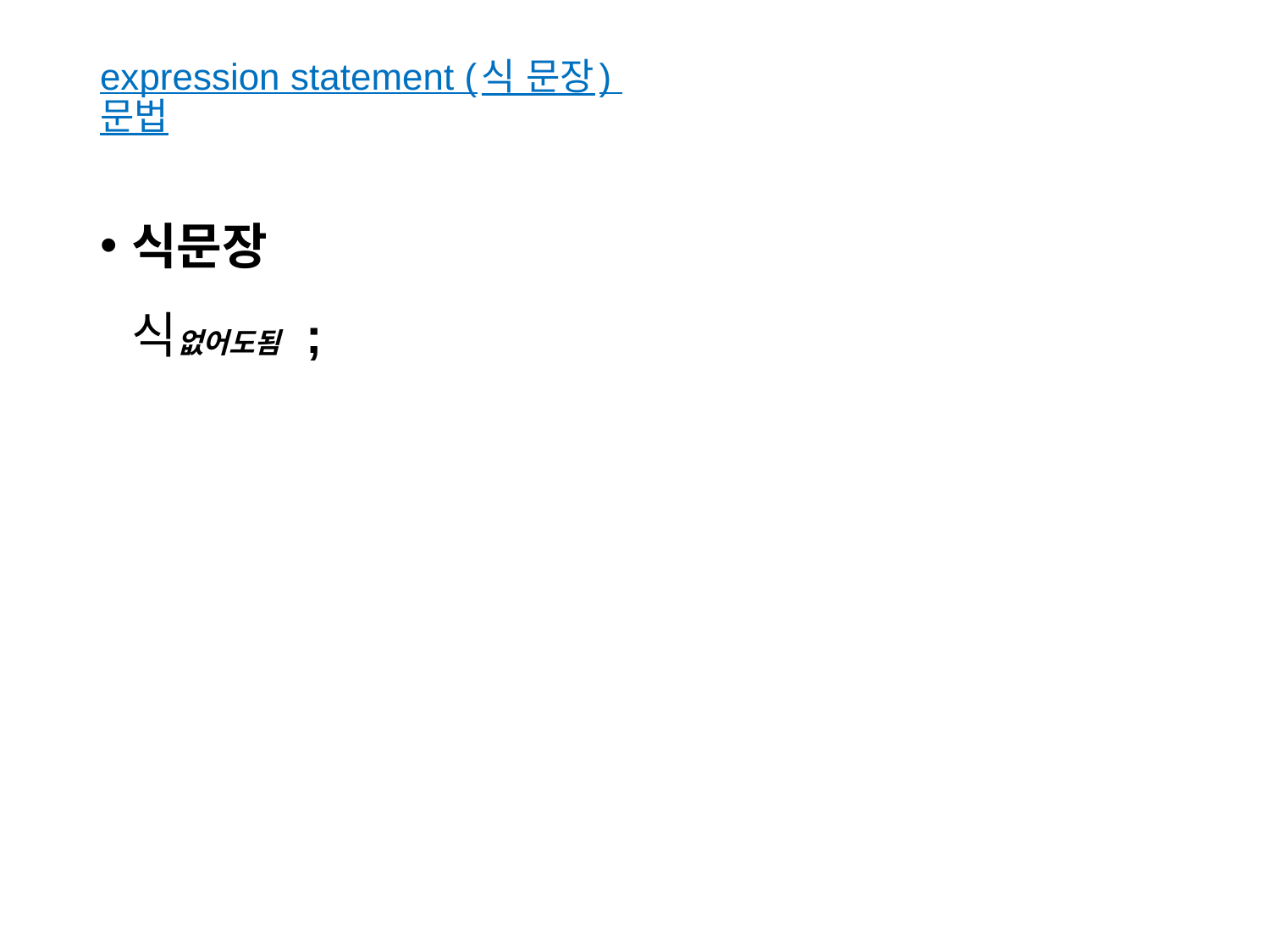

# expression statement (식 문장) 문법
식문장
식없어도됨 ;